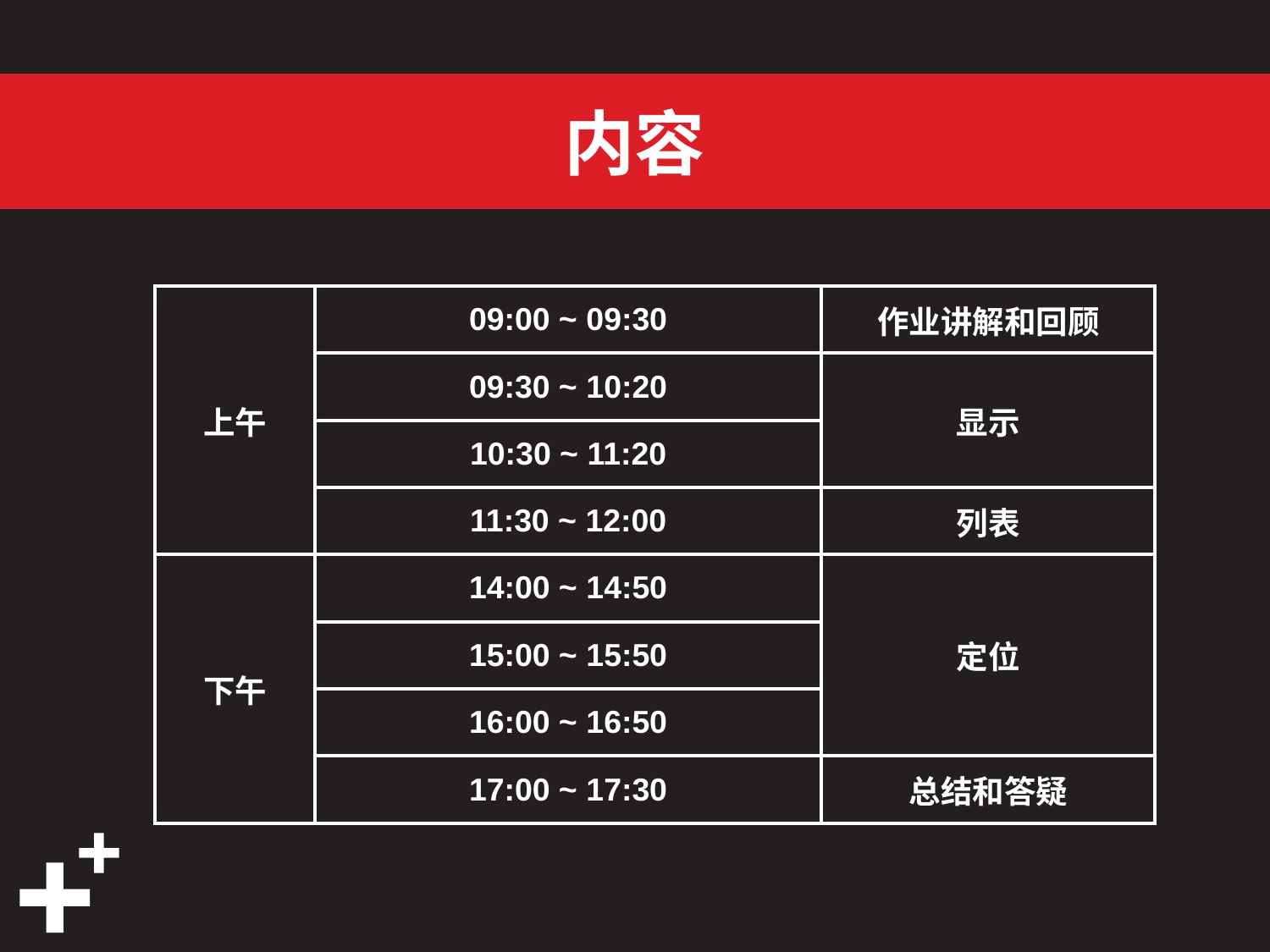

| 上午 | 09:00 ~ 09:30 | 作业讲解和回顾 |
| --- | --- | --- |
|  | 09:30 ~ 10:20 | 显示 |
|  | 10:30 ~ 11:20 |  |
|  | 11:30 ~ 12:00 | 列表 |
| 下午 | 14:00 ~ 14:50 | 定位 |
|  | 15:00 ~ 15:50 |  |
|  | 16:00 ~ 16:50 |  |
|  | 17:00 ~ 17:30 | 总结和答疑 |